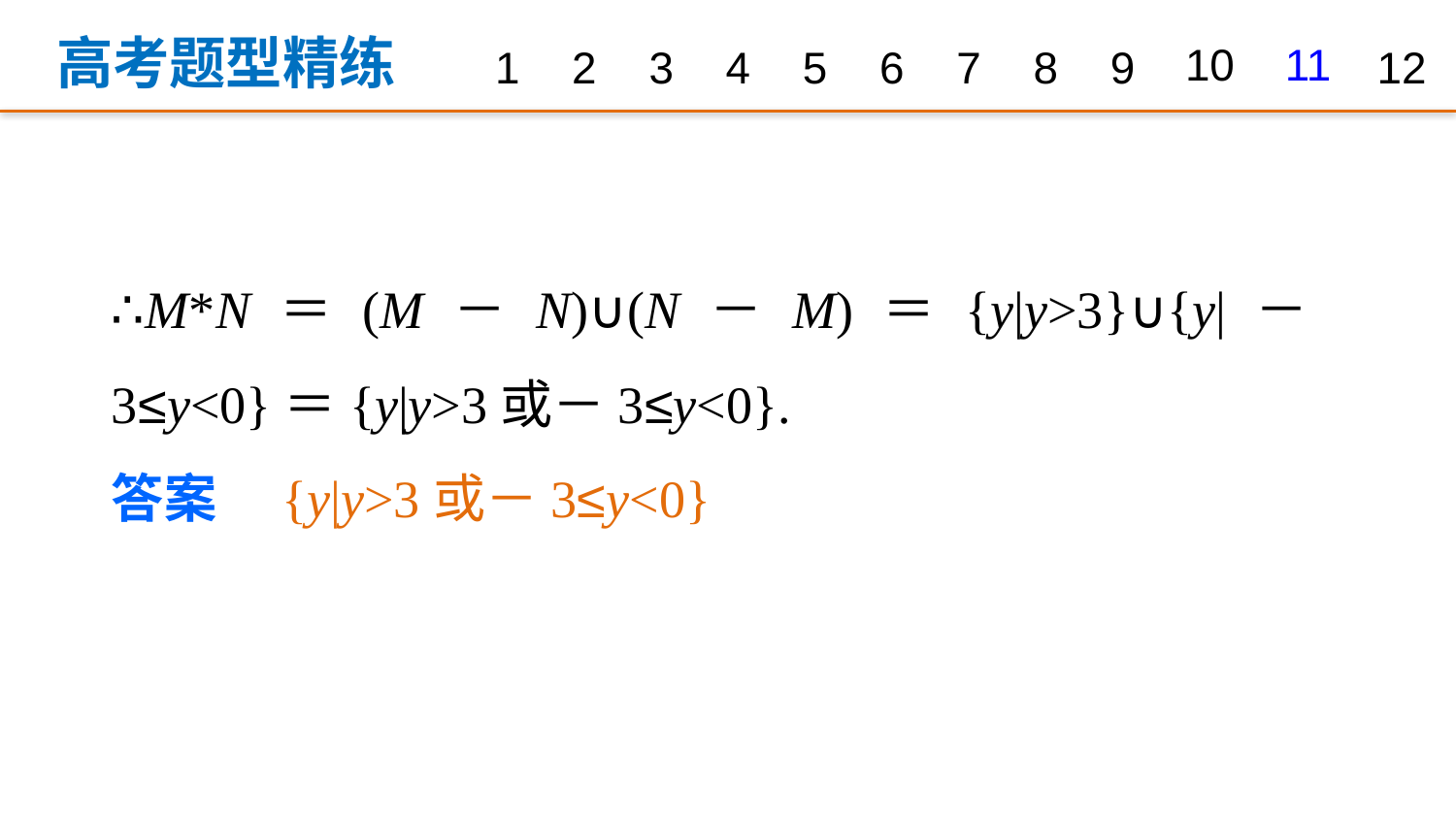

高考题型精练
1
2
3
4
5
6
7
8
9
10
11
12
∴M*N＝(M－N)∪(N－M)＝{y|y>3}∪{y|－3≤y<0}＝{y|y>3或－3≤y<0}.
答案　{y|y>3或－3≤y<0}